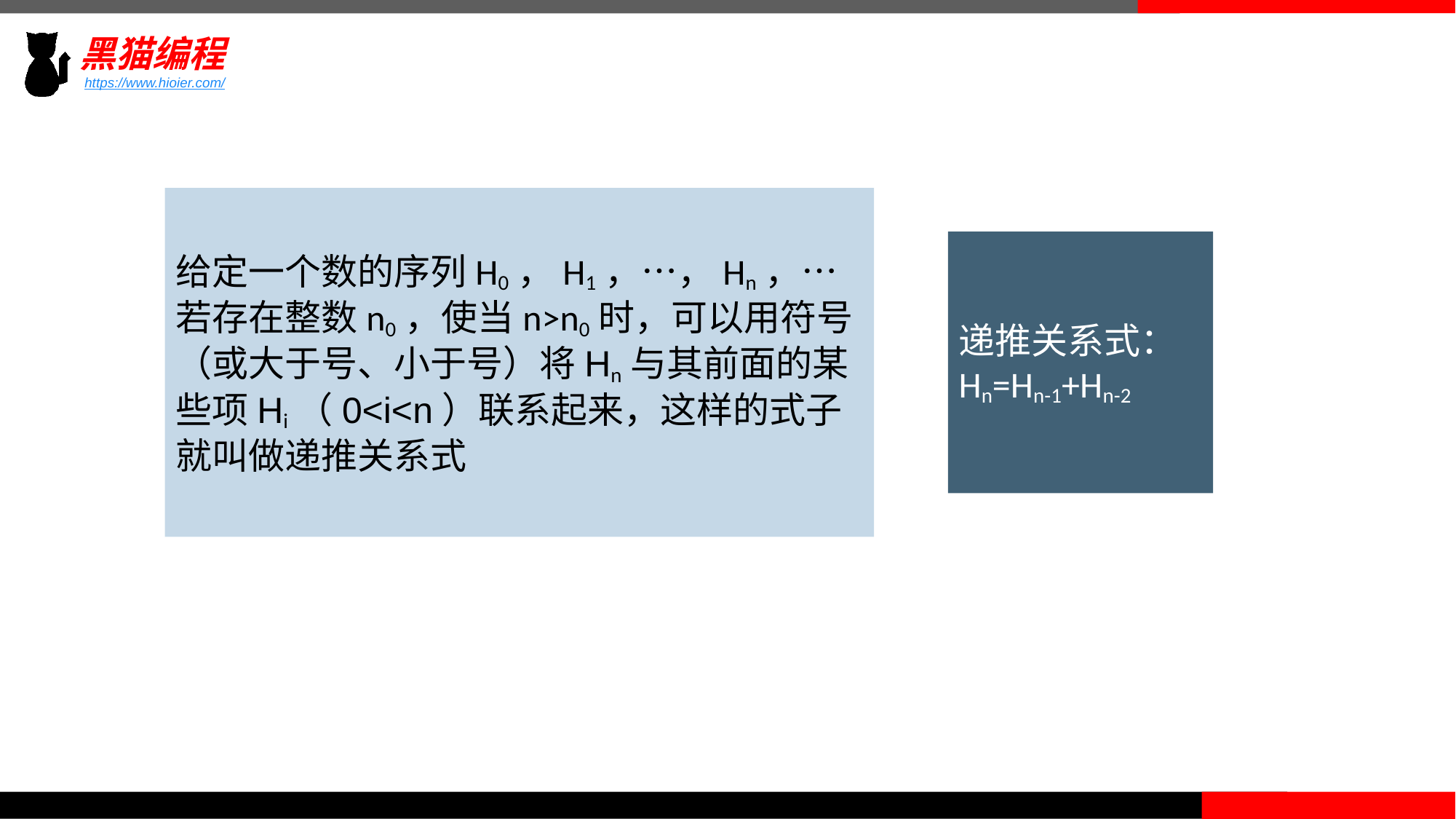

给定一个数的序列H0，H1，…，Hn，…若存在整数n0，使当n>n0时，可以用符号（或大于号、小于号）将Hn与其前面的某些项Hi（0<i<n）联系起来，这样的式子就叫做递推关系式
递推关系式：
Hn=Hn-1+Hn-2